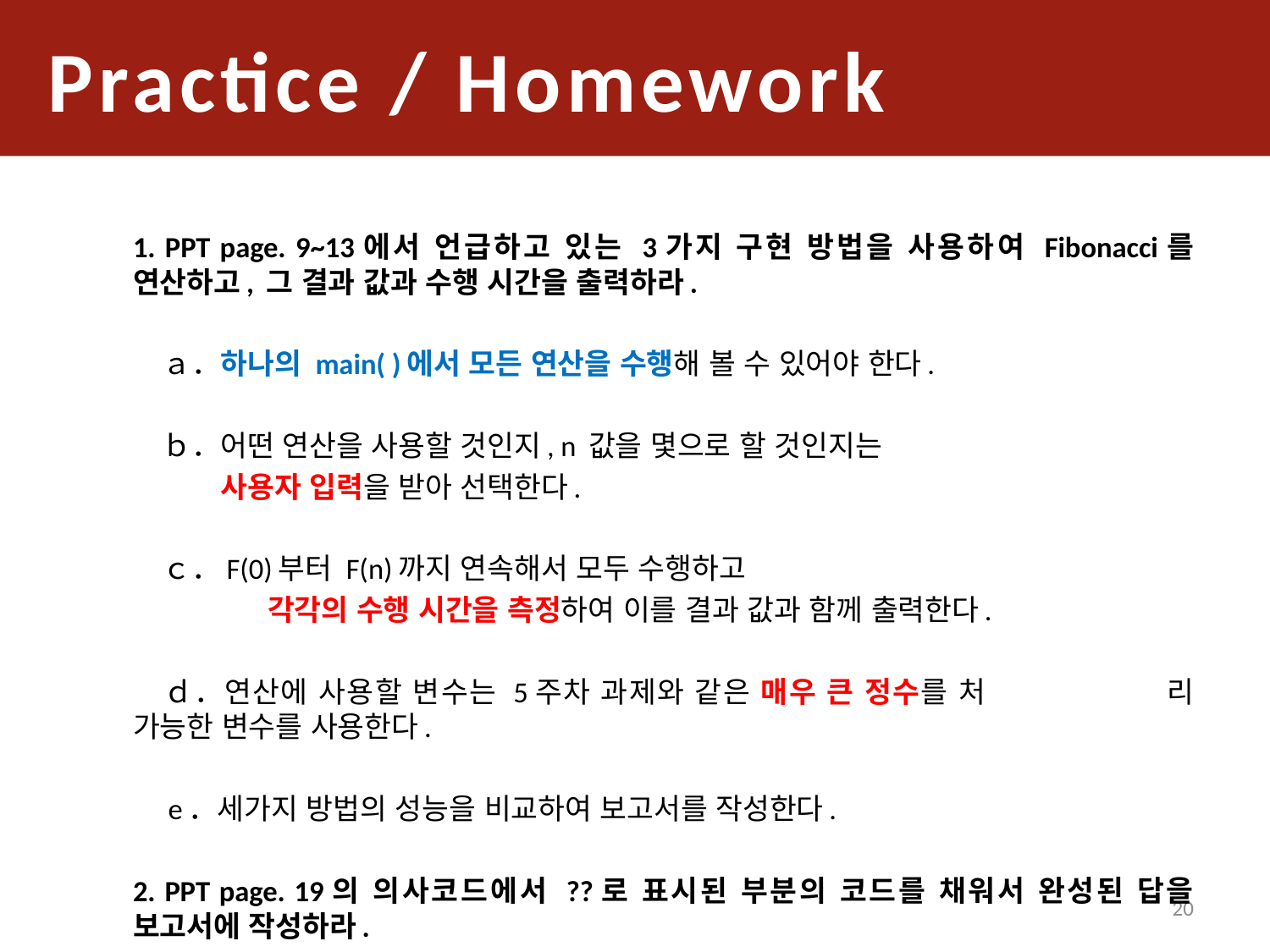

Practice / Homework
1. PPT page. 9~13에서 언급하고 있는 3가지 구현 방법을 사용하여 Fibonacci를 연산하고, 그 결과 값과 수행 시간을 출력하라.

　ａ．하나의 main( )에서 모든 연산을 수행해 볼 수 있어야 한다.

　ｂ．어떤 연산을 사용할 것인지, n 값을 몇으로 할 것인지는
　　　사용자 입력을 받아 선택한다.

　ｃ．F(0)부터 F(n)까지 연속해서 모두 수행하고
	　각각의 수행 시간을 측정하여 이를 결과 값과 함께 출력한다.

　ｄ．연산에 사용할 변수는 5주차 과제와 같은 매우 큰 정수를 처      	   리 가능한 변수를 사용한다.

　e．세가지 방법의 성능을 비교하여 보고서를 작성한다.

2. PPT page. 19의 의사코드에서 ??로 표시된 부분의 코드를 채워서 완성된 답을 보고서에 작성하라.

20